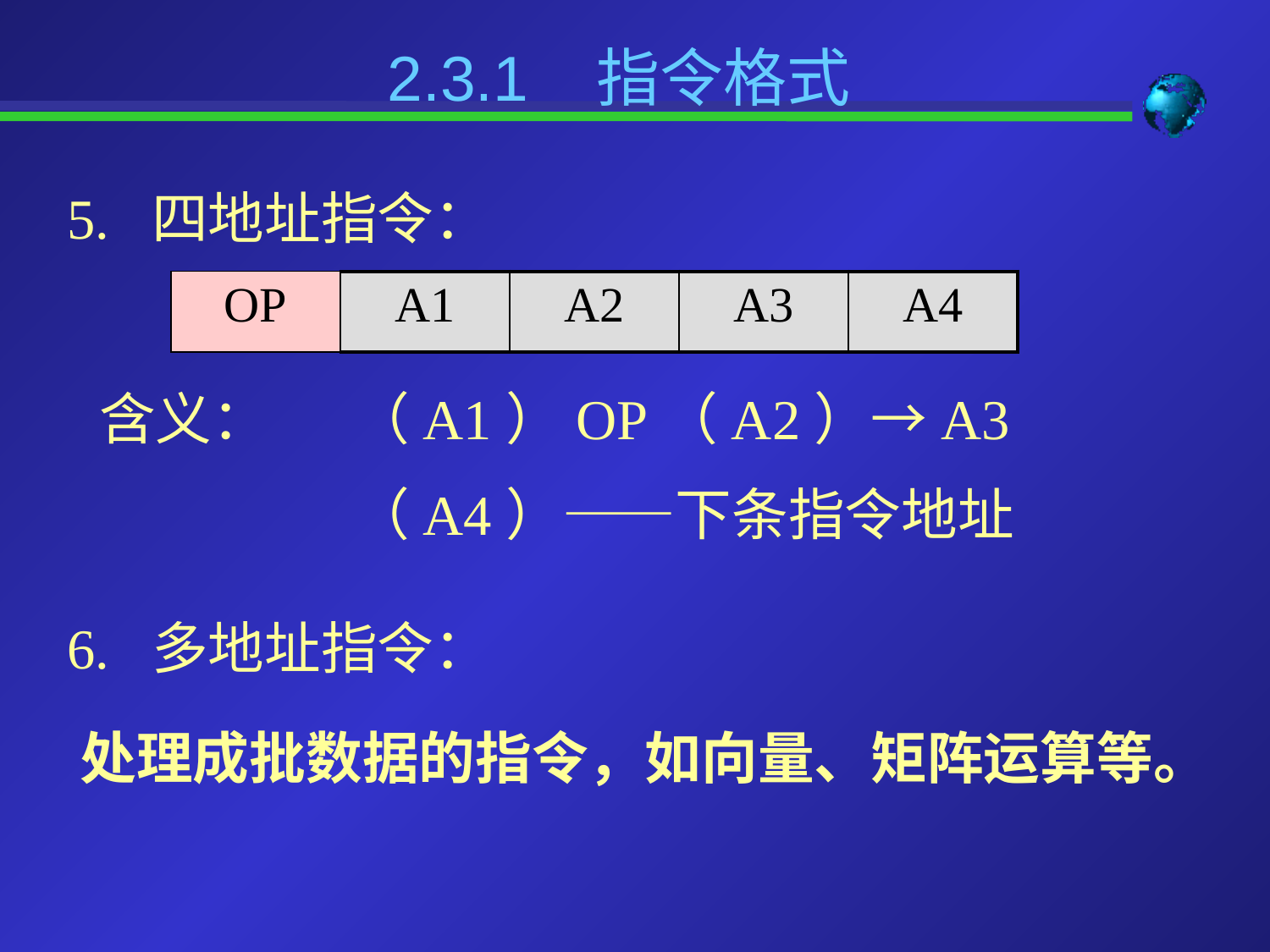

2.3.1   指令格式
5.  四地址指令：
| OP | A1 | A2 | A3 | A4 |
| --- | --- | --- | --- | --- |
含义：	（A1）OP（A2）→A3
		（A4）——下条指令地址
6.  多地址指令：
处理成批数据的指令，如向量、矩阵运算等。
7